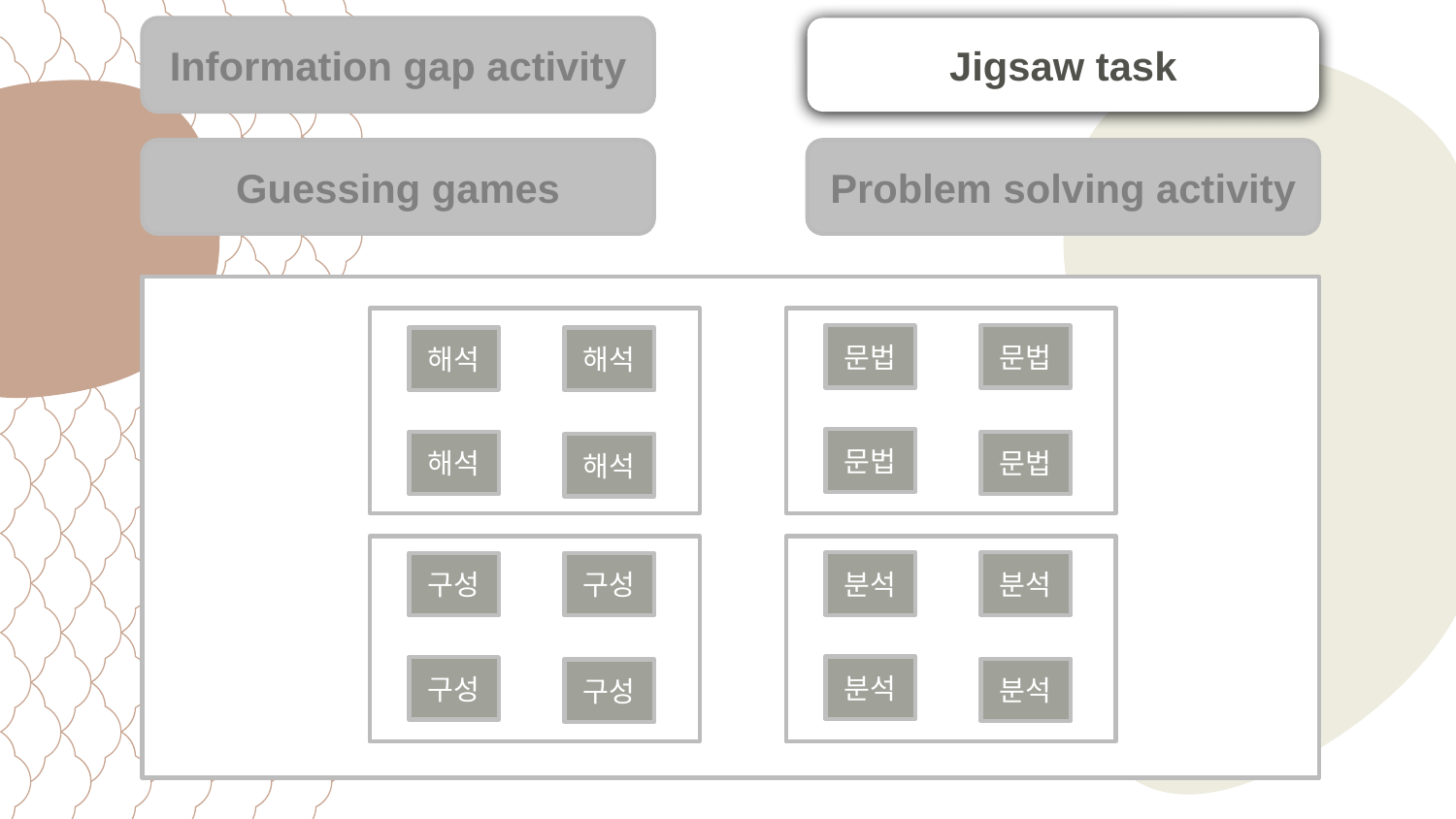

Information gap activity
Jigsaw task
Guessing games
Problem solving activity

문법
문법
해석
해석
문법
해석
문법
해석

분석
분석
구성
구성
분석
구성
분석
구성